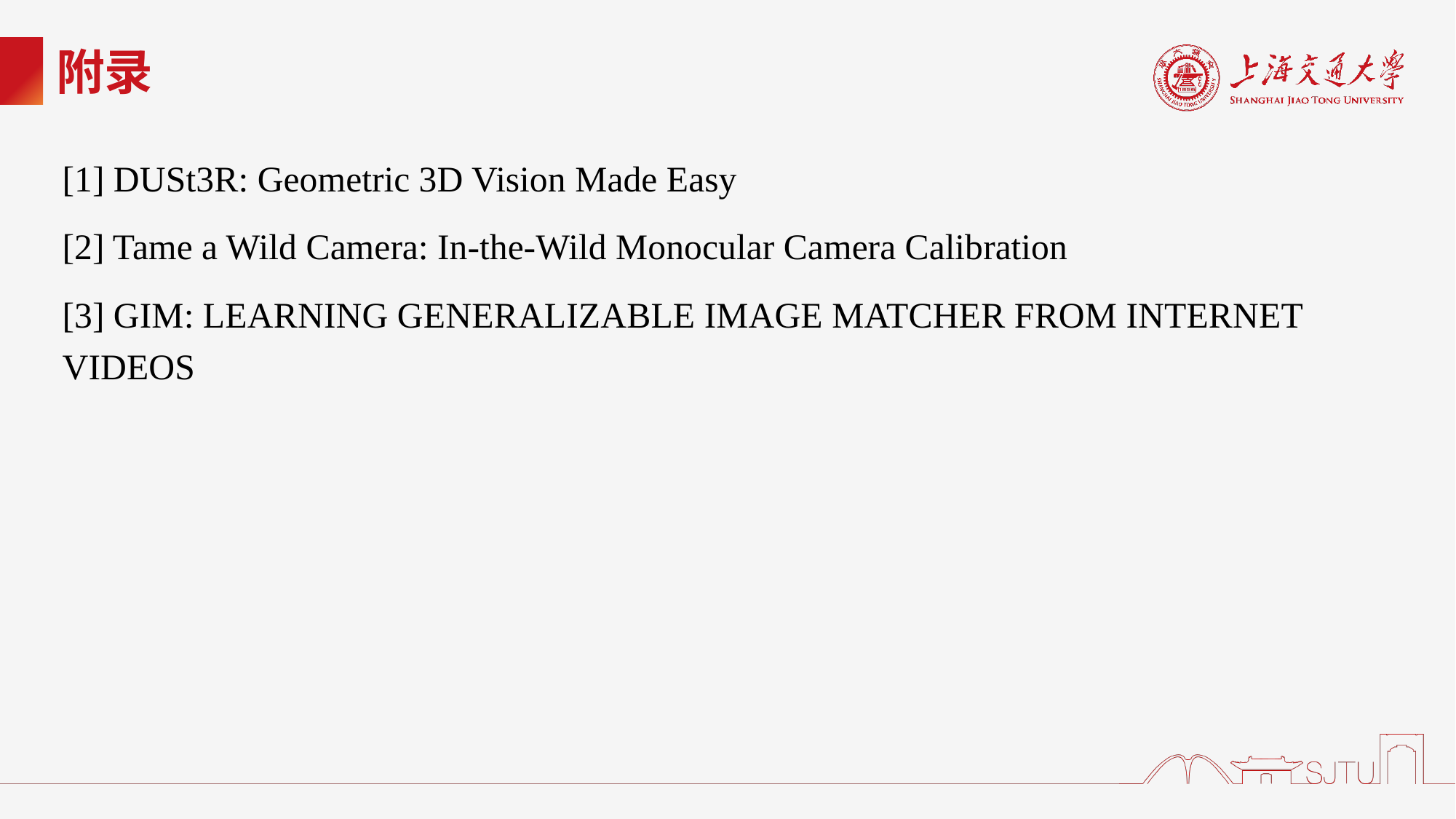

# 附录
[1] DUSt3R: Geometric 3D Vision Made Easy
[2] Tame a Wild Camera: In-the-Wild Monocular Camera Calibration
[3] GIM: LEARNING GENERALIZABLE IMAGE MATCHER FROM INTERNET VIDEOS